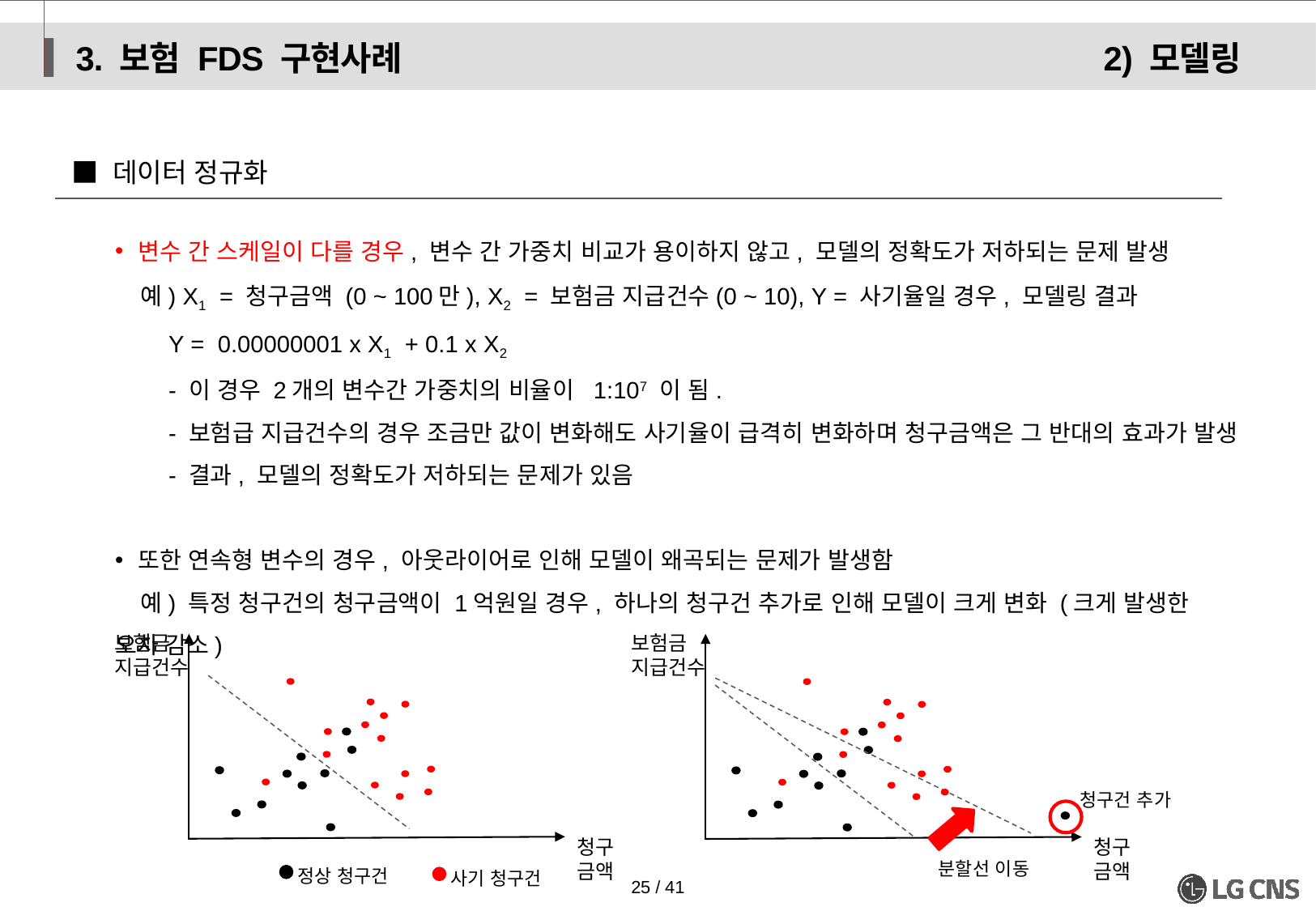

3. 보험 FDS 구현사례
2) 모델링
■ 데이터 정규화
변수 간 스케일이 다를 경우, 변수 간 가중치 비교가 용이하지 않고, 모델의 정확도가 저하되는 문제 발생
   예) X1  = 청구금액 (0 ~ 100만), X2  = 보험금 지급건수(0 ~ 10), Y = 사기율일 경우, 모델링 결과
        Y =  0.00000001 x X1  + 0.1 x X2
        - 이 경우 2개의 변수간 가중치의 비율이  1:107 이 됨.
        - 보험급 지급건수의 경우 조금만 값이 변화해도 사기율이 급격히 변화하며 청구금액은 그 반대의 효과가 발생
        - 결과, 모델의 정확도가 저하되는 문제가 있음

또한 연속형 변수의 경우, 아웃라이어로 인해 모델이 왜곡되는 문제가 발생함
   예) 특정 청구건의 청구금액이 1억원일 경우, 하나의 청구건 추가로 인해 모델이 크게 변화 (크게 발생한 오차 감소)

보험금 지급건수
보험금 지급건수

청구건 추가

청구금액
청구금액
분할선 이동
정상 청구건
사기 청구건